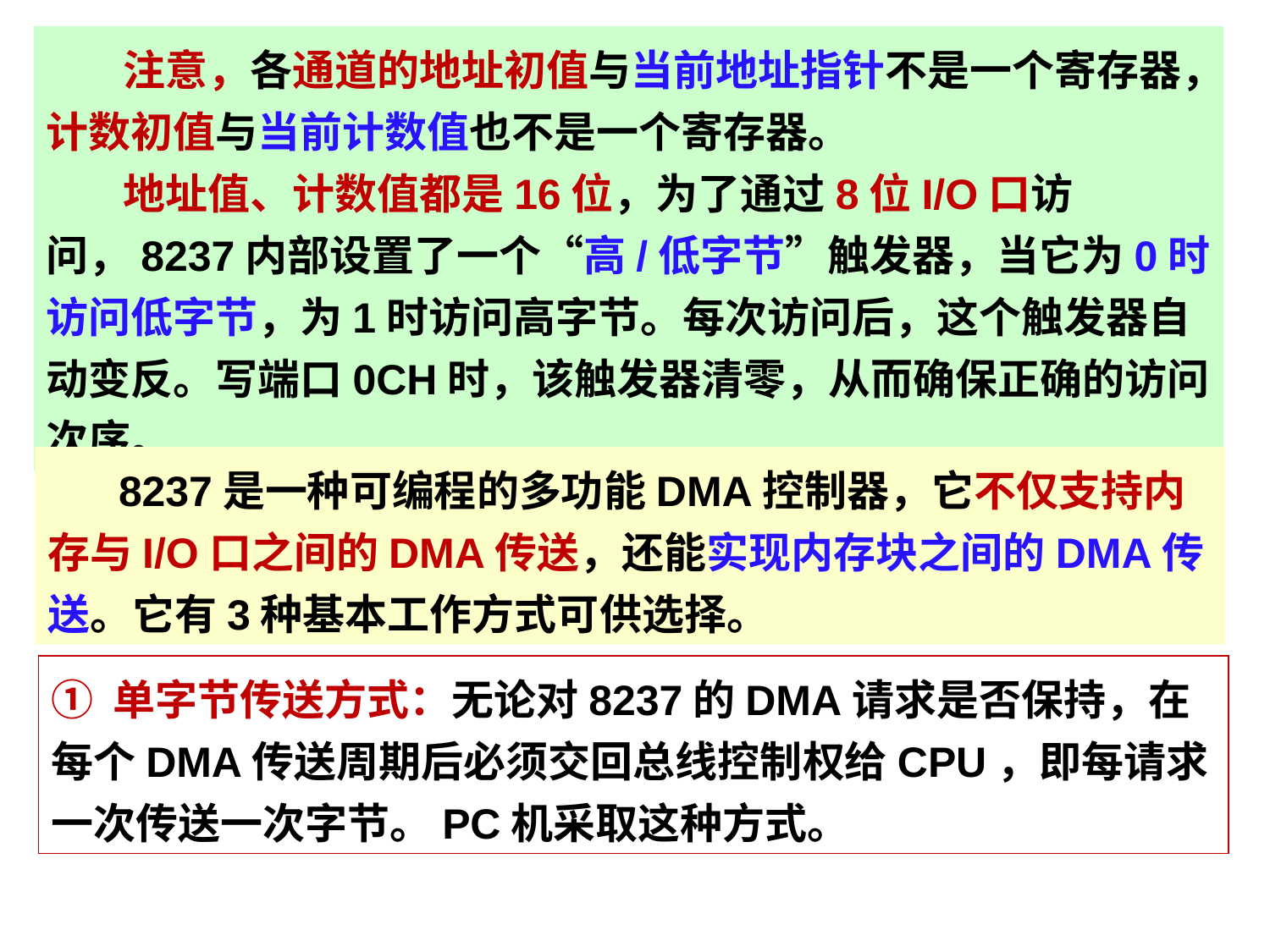

注意，各通道的地址初值与当前地址指针不是一个寄存器，计数初值与当前计数值也不是一个寄存器。
       地址值、计数值都是16位，为了通过8位I/O口访问，8237内部设置了一个“高/低字节”触发器，当它为0时访问低字节，为1时访问高字节。每次访问后，这个触发器自动变反。写端口0CH时，该触发器清零，从而确保正确的访问次序。
      8237是一种可编程的多功能DMA控制器，它不仅支持内存与I/O口之间的DMA传送，还能实现内存块之间的DMA传送。它有3种基本工作方式可供选择。
① 单字节传送方式：无论对8237的DMA请求是否保持，在每个DMA传送周期后必须交回总线控制权给CPU，即每请求一次传送一次字节。PC机采取这种方式。
120